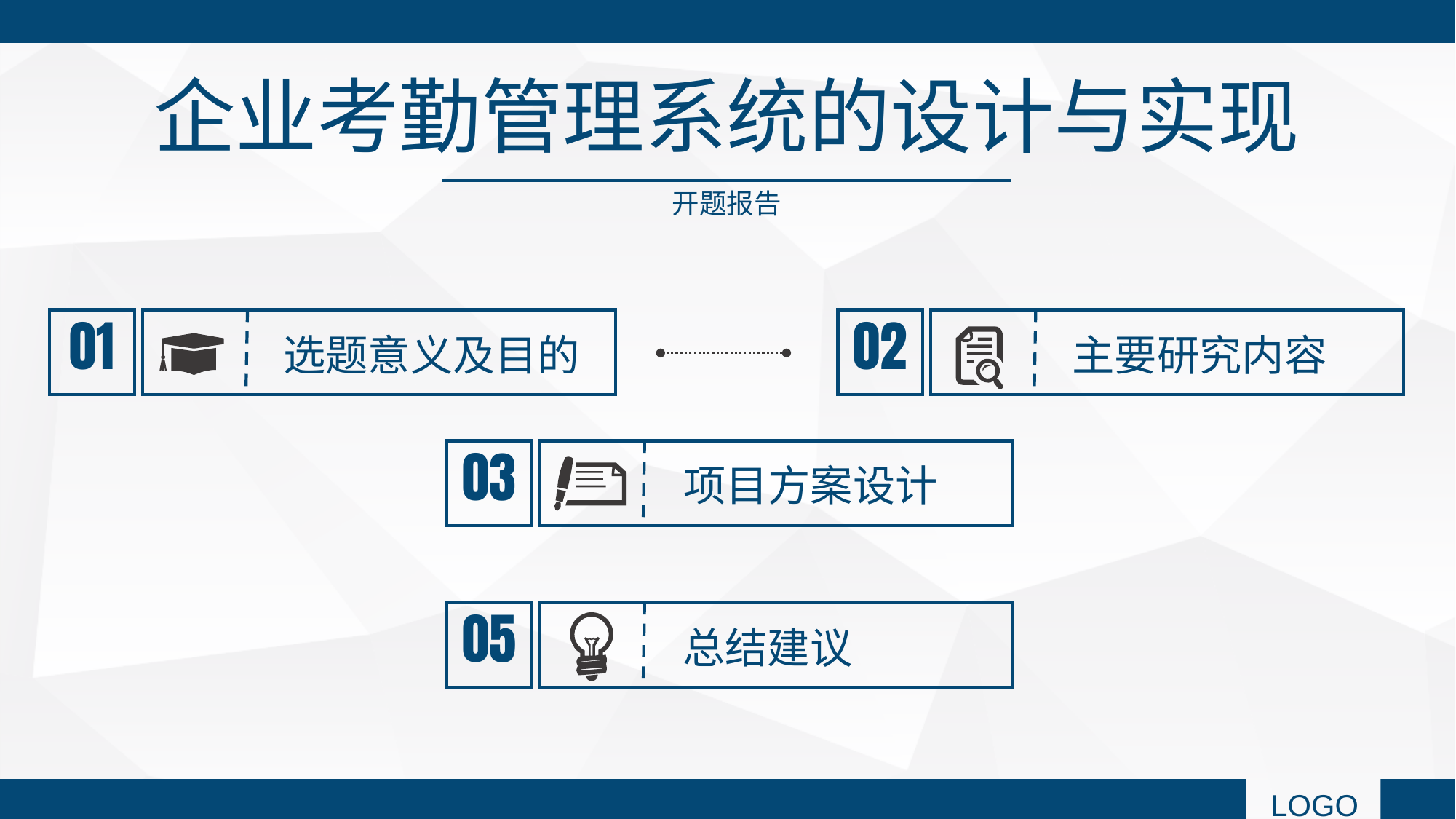

企业考勤管理系统的设计与实现
开题报告
01

选题意义及目的

02

主要研究内容

03

项目方案设计

05

总结建议

LOGO